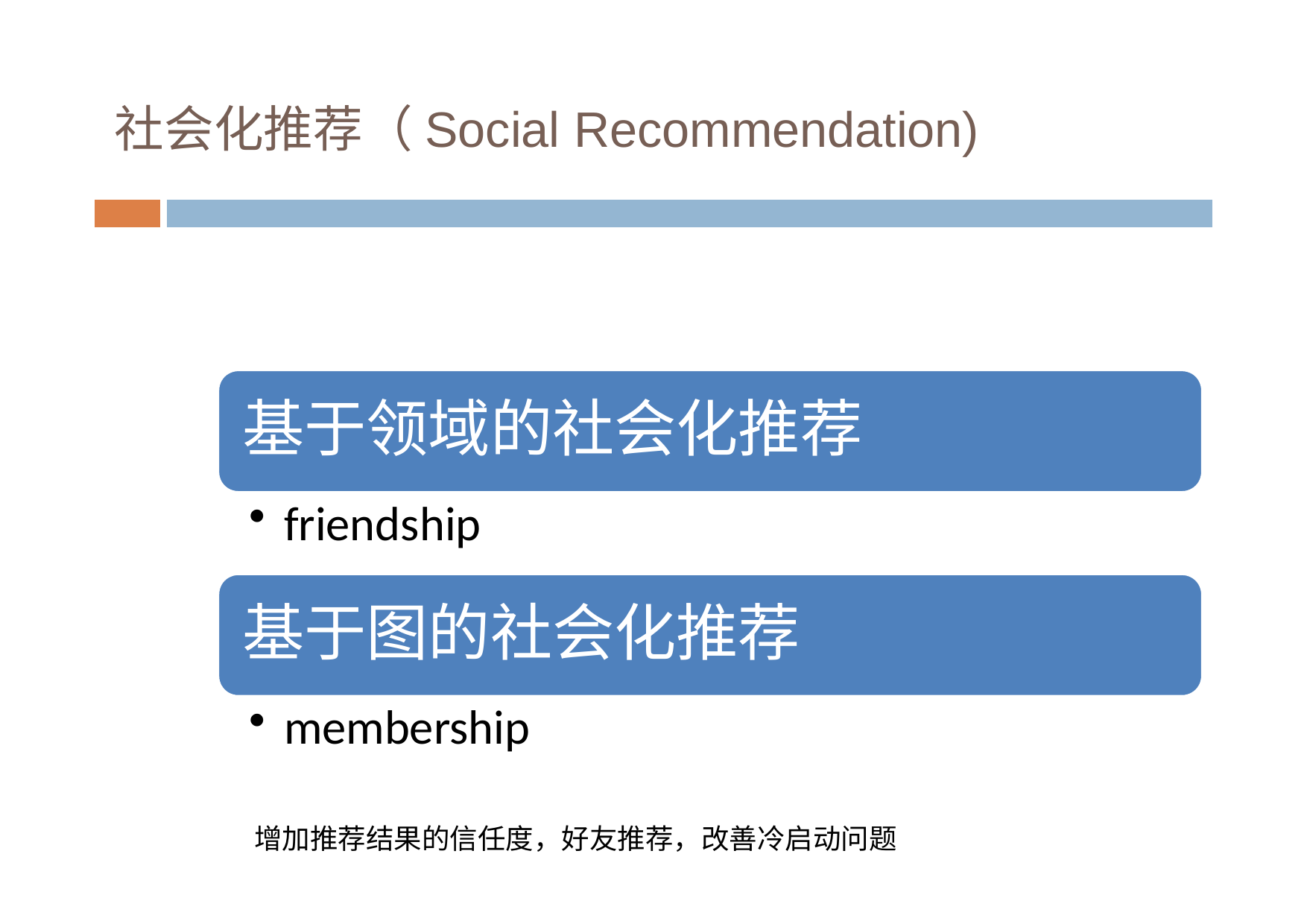

社会化推荐（Social Recommendation)

基于领域的社会化推荐
friendship
基于图的社会化推荐
membership
增加推荐结果的信任度，好友推荐，改善冷启动问题